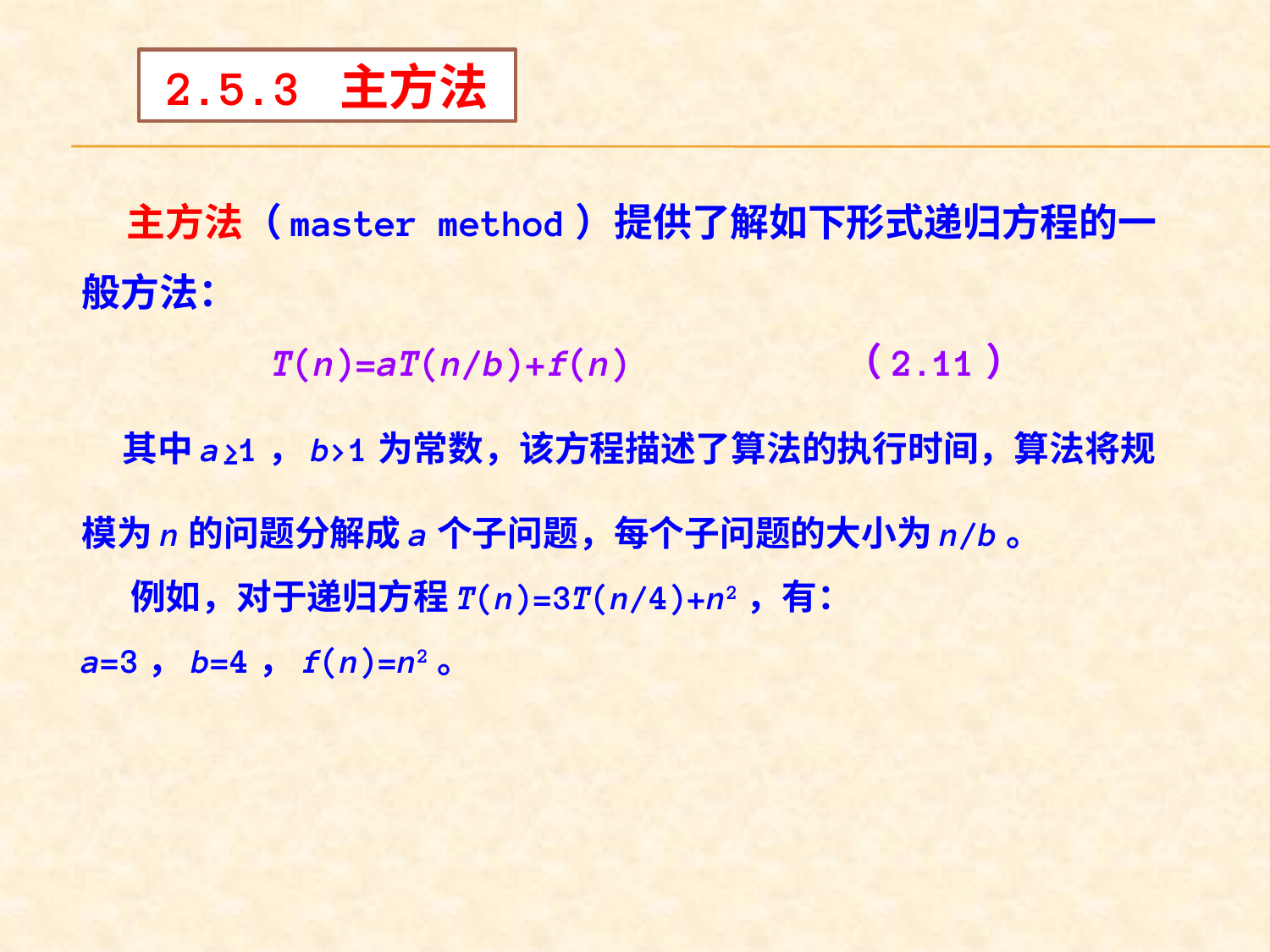

2.5.3 主方法
    主方法（master method）提供了解如下形式递归方程的一般方法：
         T(n)=aT(n/b)+f(n)		（2.11）
    其中a≥1，b>1为常数，该方程描述了算法的执行时间，算法将规模为n的问题分解成a个子问题，每个子问题的大小为n/b。
     例如，对于递归方程T(n)=3T(n/4)+n2，有：a=3，b=4，f(n)=n2。